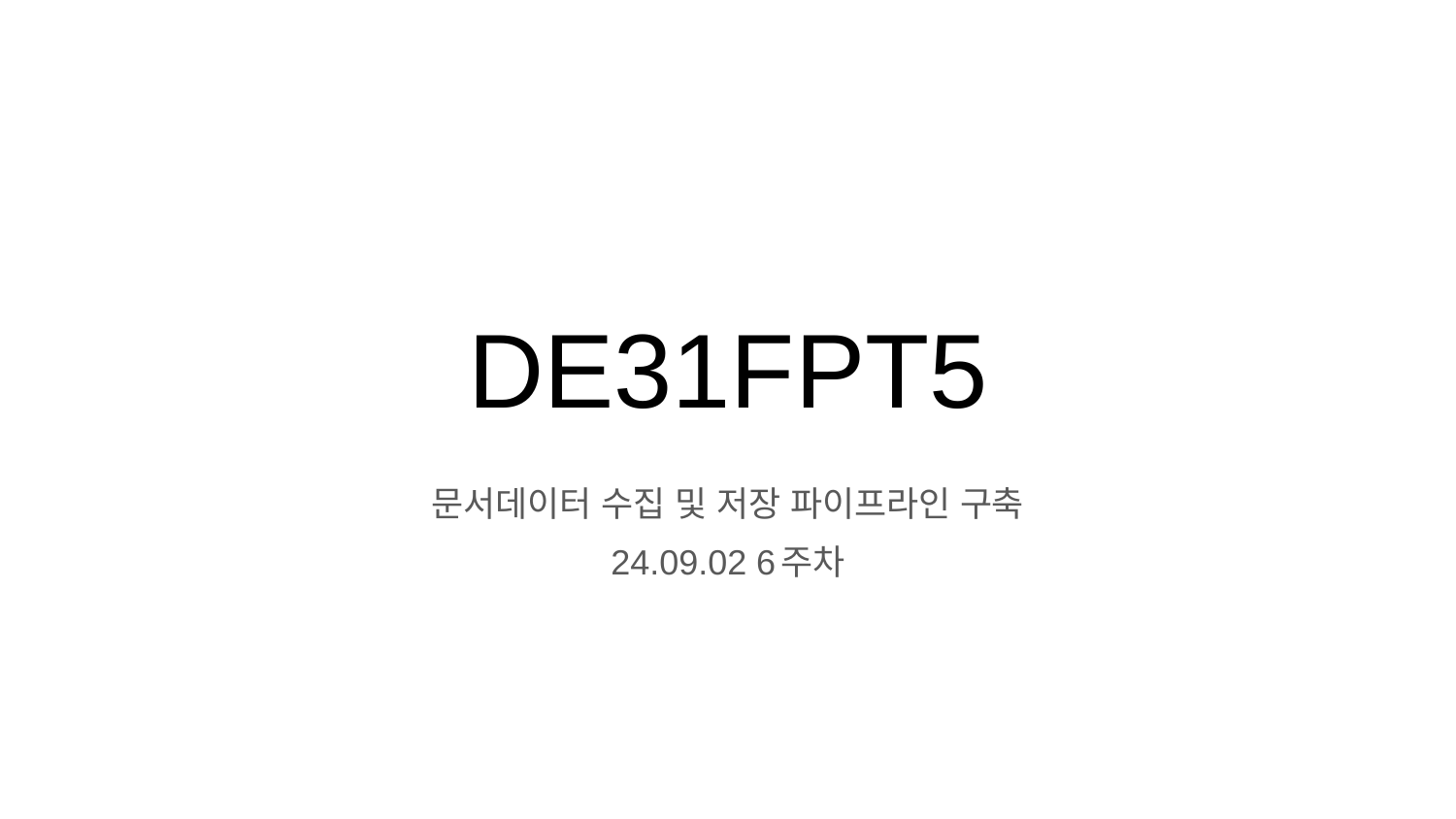

# DE31FPT5
문서데이터 수집 및 저장 파이프라인 구축
24.09.02 6주차